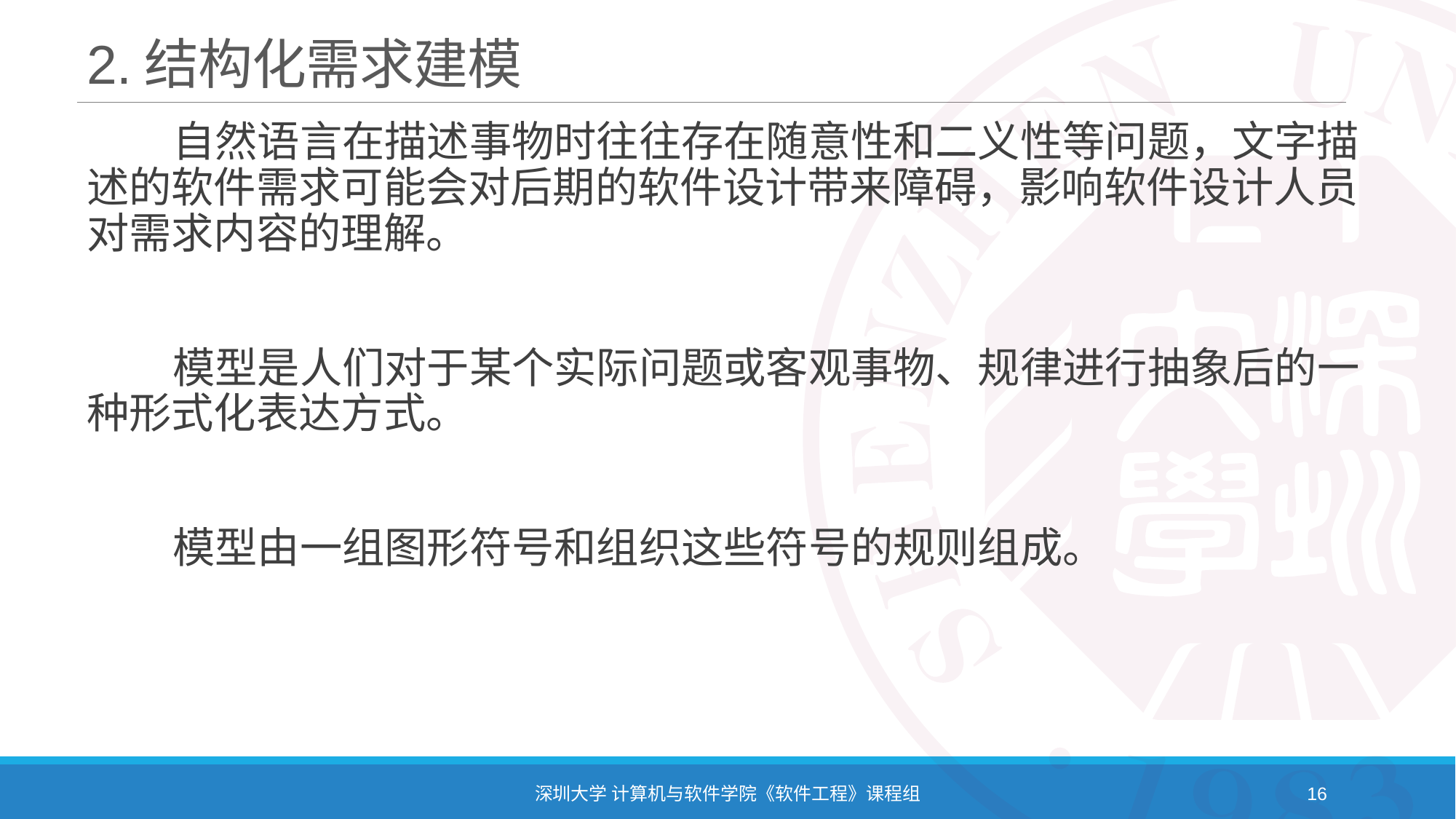

# 2.结构化需求建模
        自然语言在描述事物时往往存在随意性和二义性等问题，文字描述的软件需求可能会对后期的软件设计带来障碍，影响软件设计人员对需求内容的理解。

        模型是人们对于某个实际问题或客观事物、规律进行抽象后的一种形式化表达方式。

        模型由一组图形符号和组织这些符号的规则组成。
深圳大学 计算机与软件学院《软件工程》课程组
16